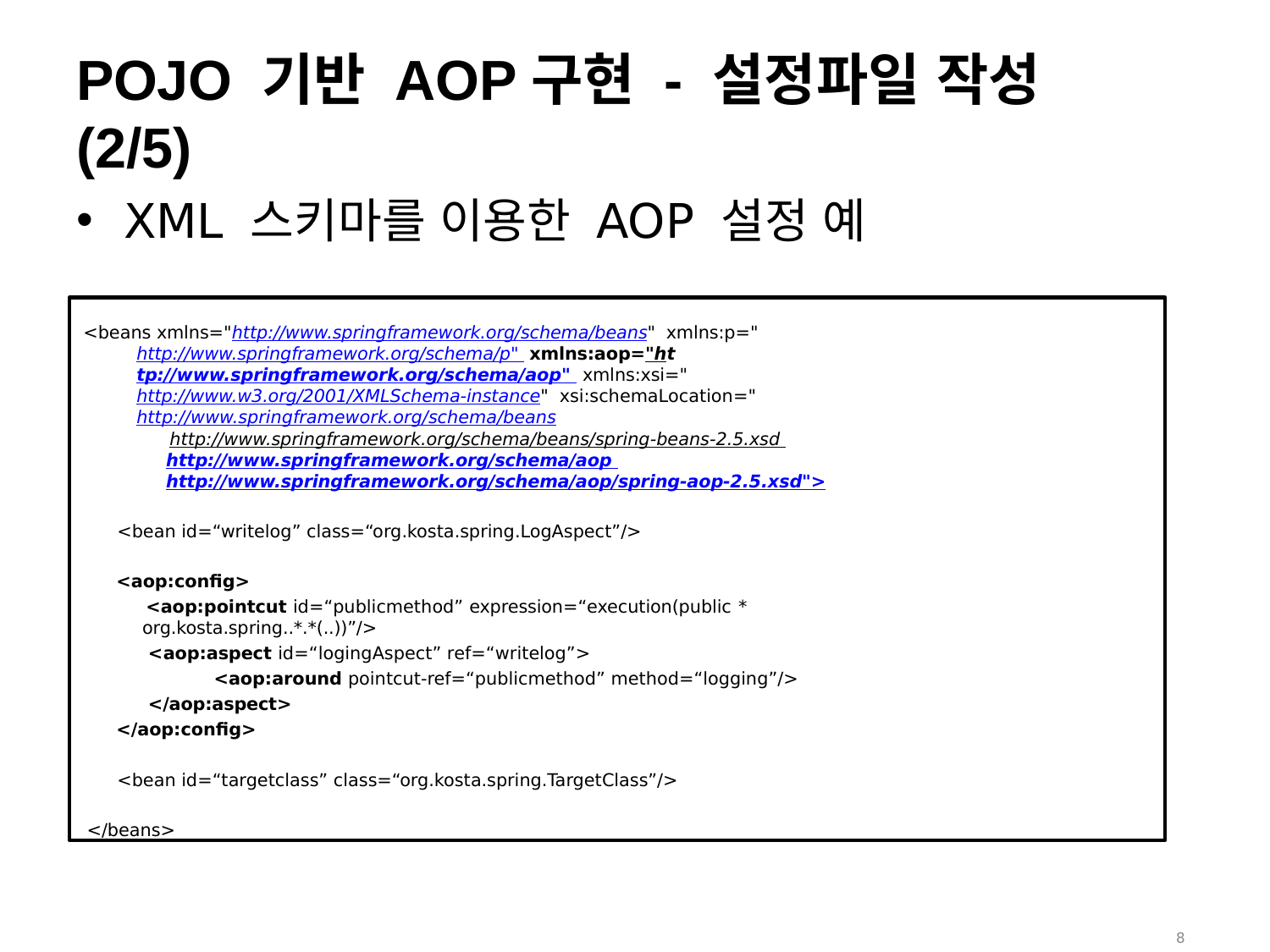

# POJO 기반 AOP구현 - 설정파일 작성 (2/5)
XML 스키마를 이용한 AOP 설정 예

<beans xmlns="http://www.springframework.org/schema/beans"  xmlns:p="http://www.springframework.org/schema/p"  xmlns:aop="http://www.springframework.org/schema/aop"  xmlns:xsi="http://www.w3.org/2001/XMLSchema-instance"  xsi:schemaLocation="http://www.springframework.org/schema/beans
http://www.springframework.org/schema/beans/spring-beans-2.5.xsd  http://www.springframework.org/schema/aop  http://www.springframework.org/schema/aop/spring-aop-2.5.xsd">

<bean id=“writelog” class=“org.kosta.spring.LogAspect”/>

<aop:config>
<aop:pointcut id=“publicmethod” expression=“execution(public * org.kosta.spring..*.*(..))”/>
<aop:aspect id=“logingAspect” ref=“writelog”>
<aop:around pointcut-ref=“publicmethod” method=“logging”/>
</aop:aspect>
</aop:config>

<bean id=“targetclass” class=“org.kosta.spring.TargetClass”/>

</beans>
8